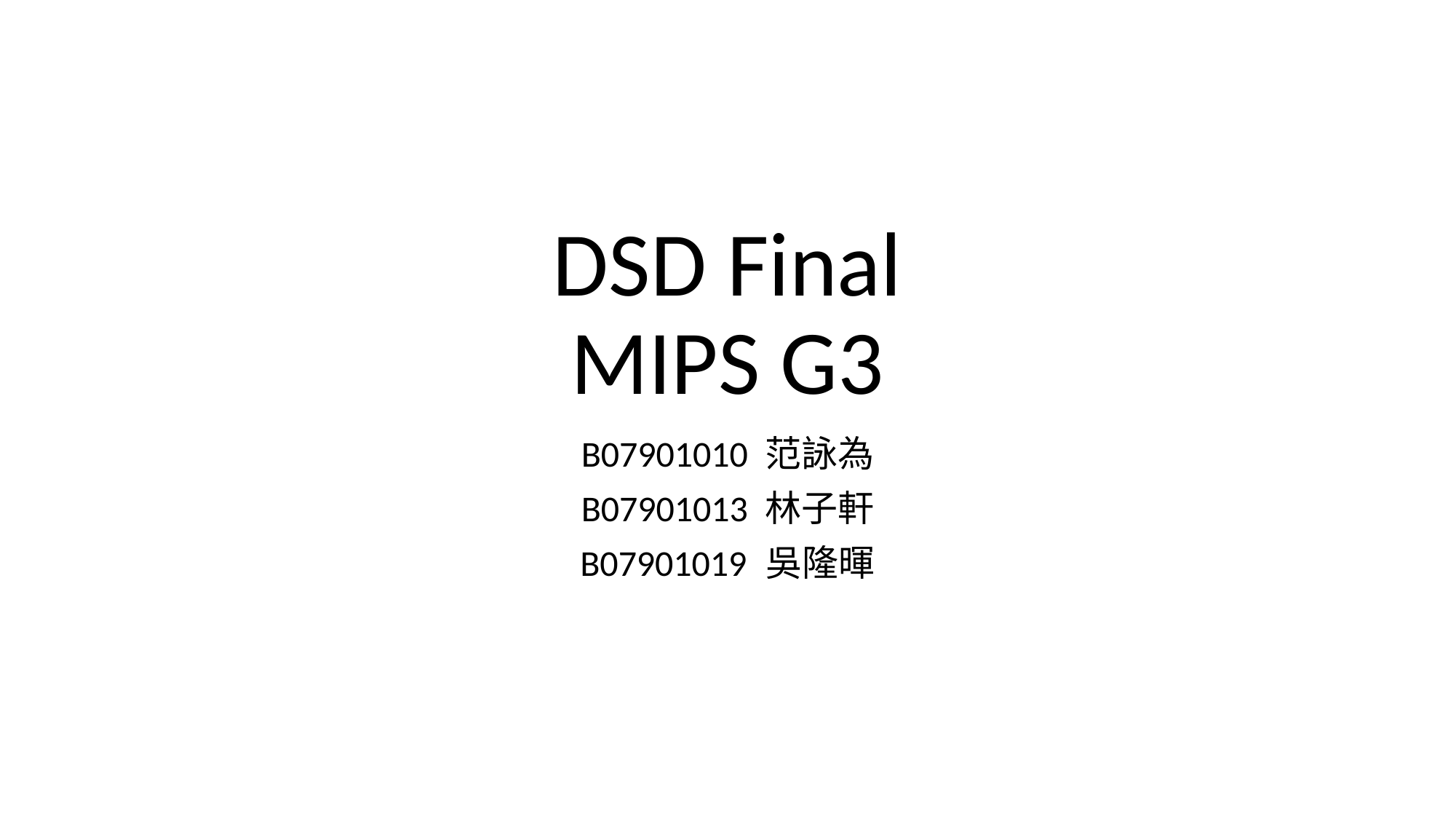

# DSD Final MIPS G3
B07901010 范詠為
B07901013 林子軒
B07901019 吳隆暉